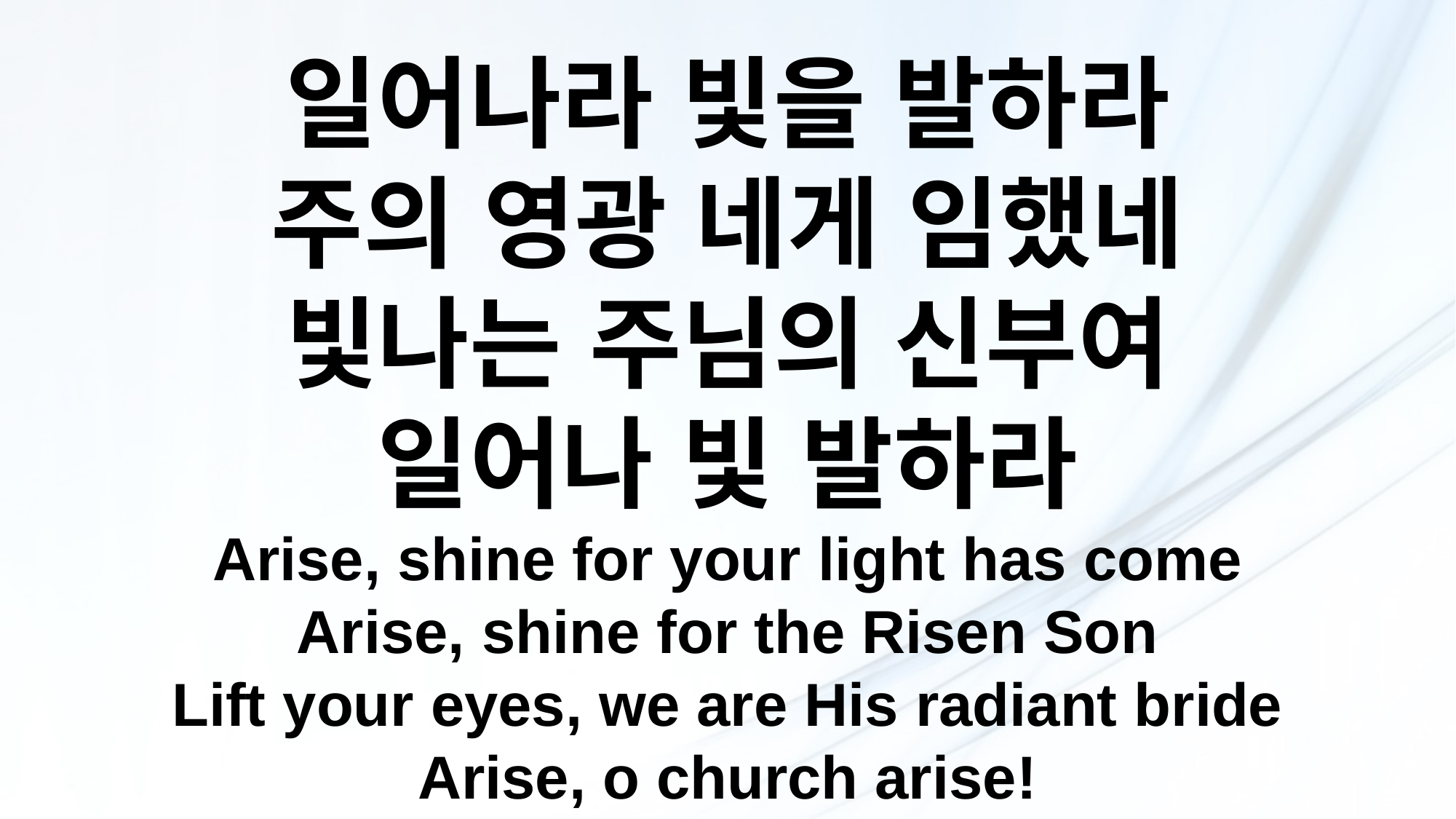

일어나라 빛을 발하라
주의 영광 네게 임했네
빛나는 주님의 신부여
일어나 빛 발하라
Arise, shine for your light has come
Arise, shine for the Risen Son
Lift your eyes, we are His radiant bride
Arise, o church arise!